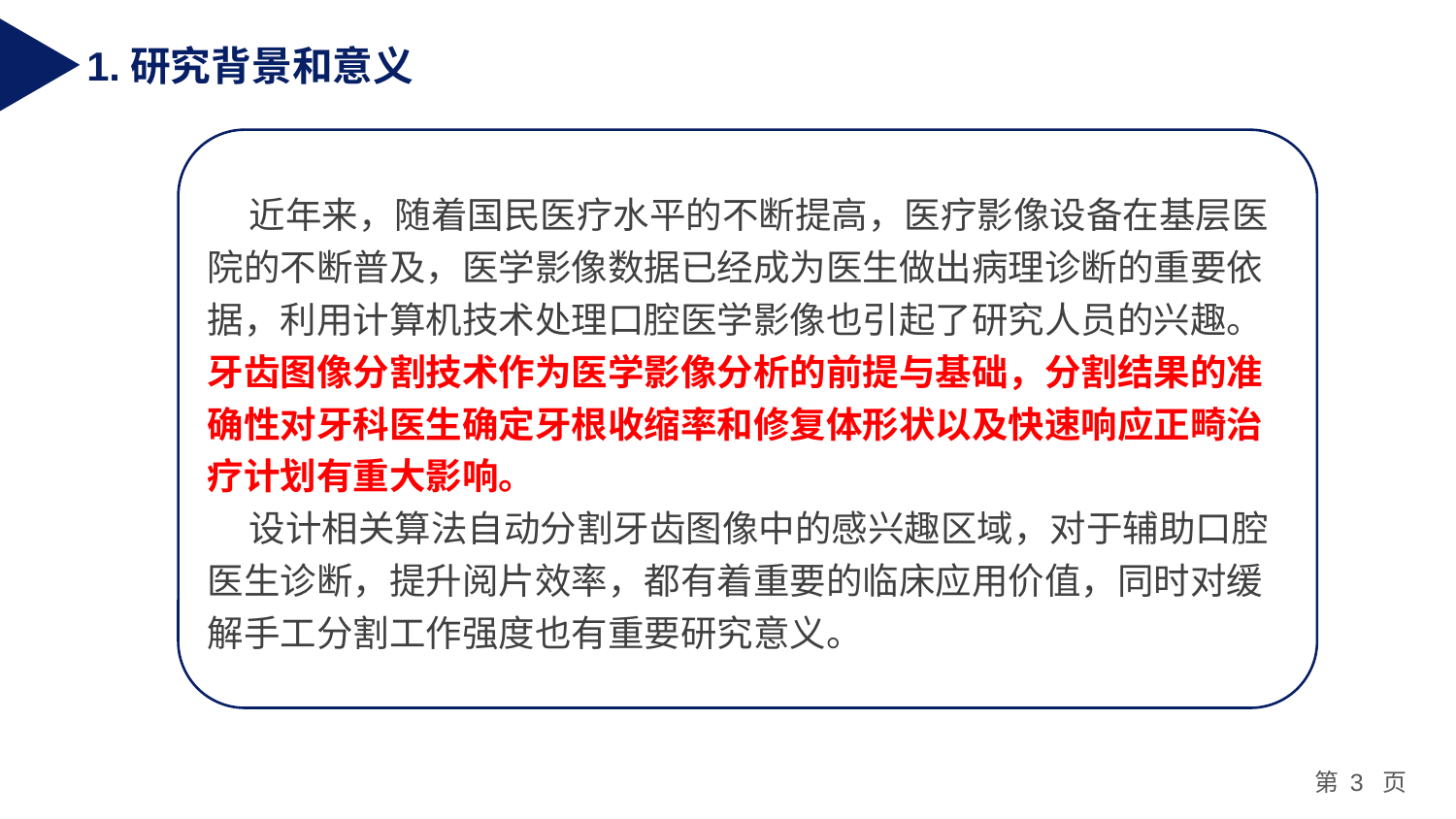

1.研究背景和意义
    近年来，随着国民医疗水平的不断提高，医疗影像设备在基层医院的不断普及，医学影像数据已经成为医生做出病理诊断的重要依据，利用计算机技术处理口腔医学影像也引起了研究人员的兴趣。牙齿图像分割技术作为医学影像分析的前提与基础，分割结果的准确性对牙科医生确定牙根收缩率和修复体形状以及快速响应正畸治疗计划有重大影响。
    设计相关算法自动分割牙齿图像中的感兴趣区域，对于辅助口腔医生诊断，提升阅片效率，都有着重要的临床应用价值，同时对缓解手工分割工作强度也有重要研究意义。